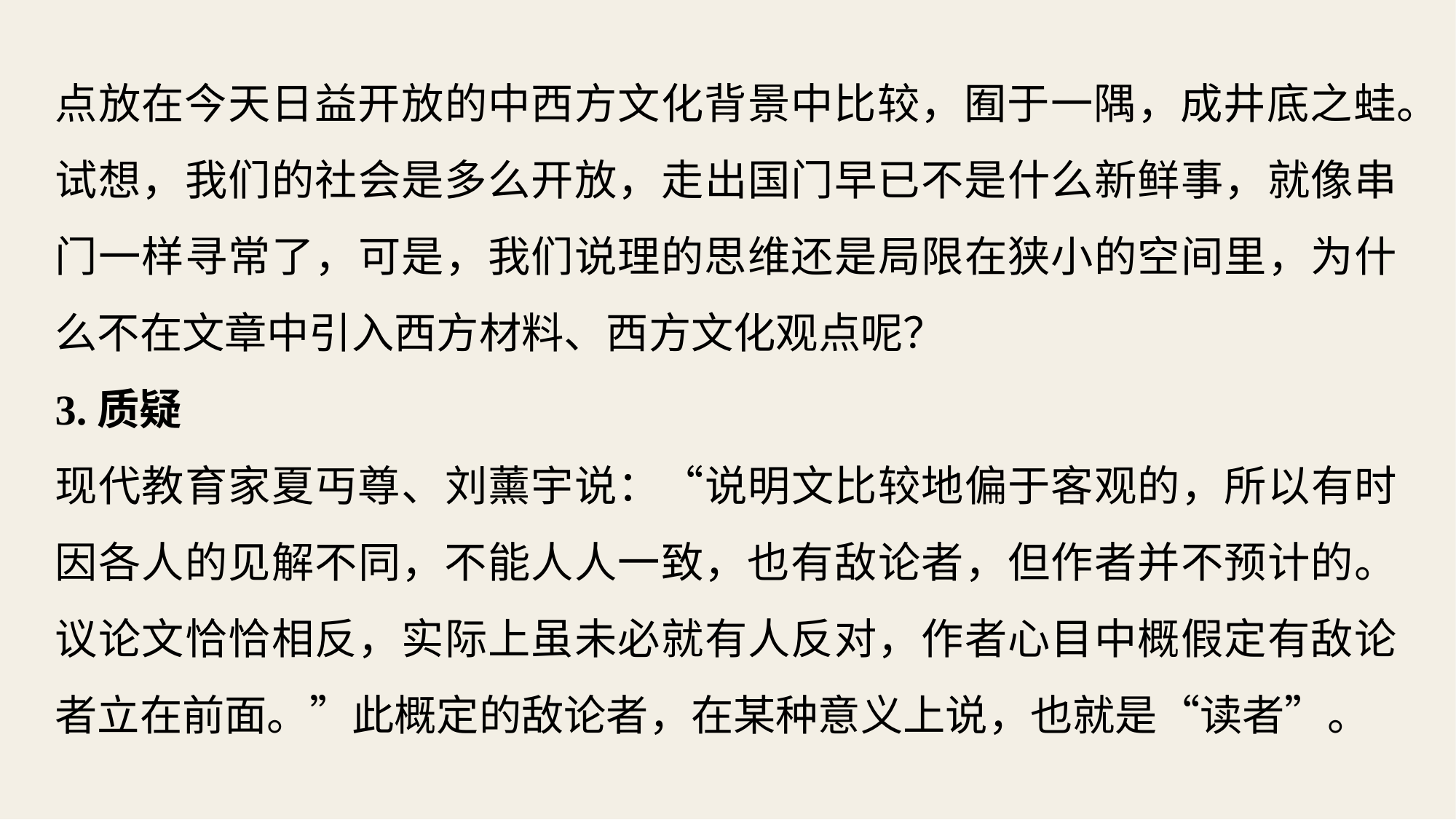

点放在今天日益开放的中西方文化背景中比较，囿于一隅，成井底之蛙。试想，我们的社会是多么开放，走出国门早已不是什么新鲜事，就像串门一样寻常了，可是，我们说理的思维还是局限在狭小的空间里，为什么不在文章中引入西方材料、西方文化观点呢？
3.质疑
现代教育家夏丏尊、刘薰宇说：“说明文比较地偏于客观的，所以有时因各人的见解不同，不能人人一致，也有敌论者，但作者并不预计的。议论文恰恰相反，实际上虽未必就有人反对，作者心目中概假定有敌论者立在前面。”此概定的敌论者，在某种意义上说，也就是“读者”。